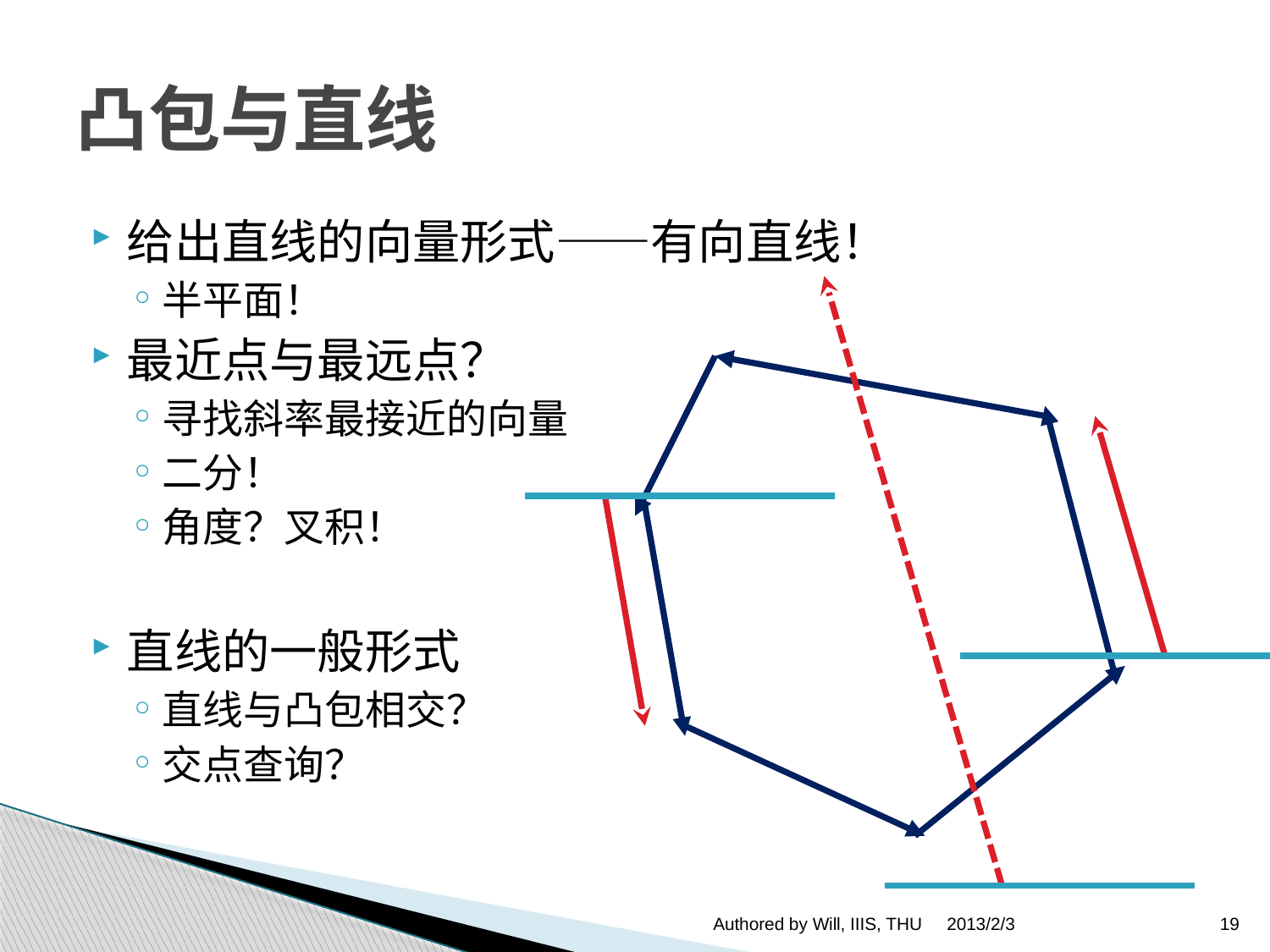

# 凸包与直线
给出直线的向量形式——有向直线！
半平面！
最近点与最远点？
寻找斜率最接近的向量
二分！
角度？叉积！

直线的一般形式
直线与凸包相交？
交点查询？
Authored by Will, IIIS, THU
2013/2/3
19